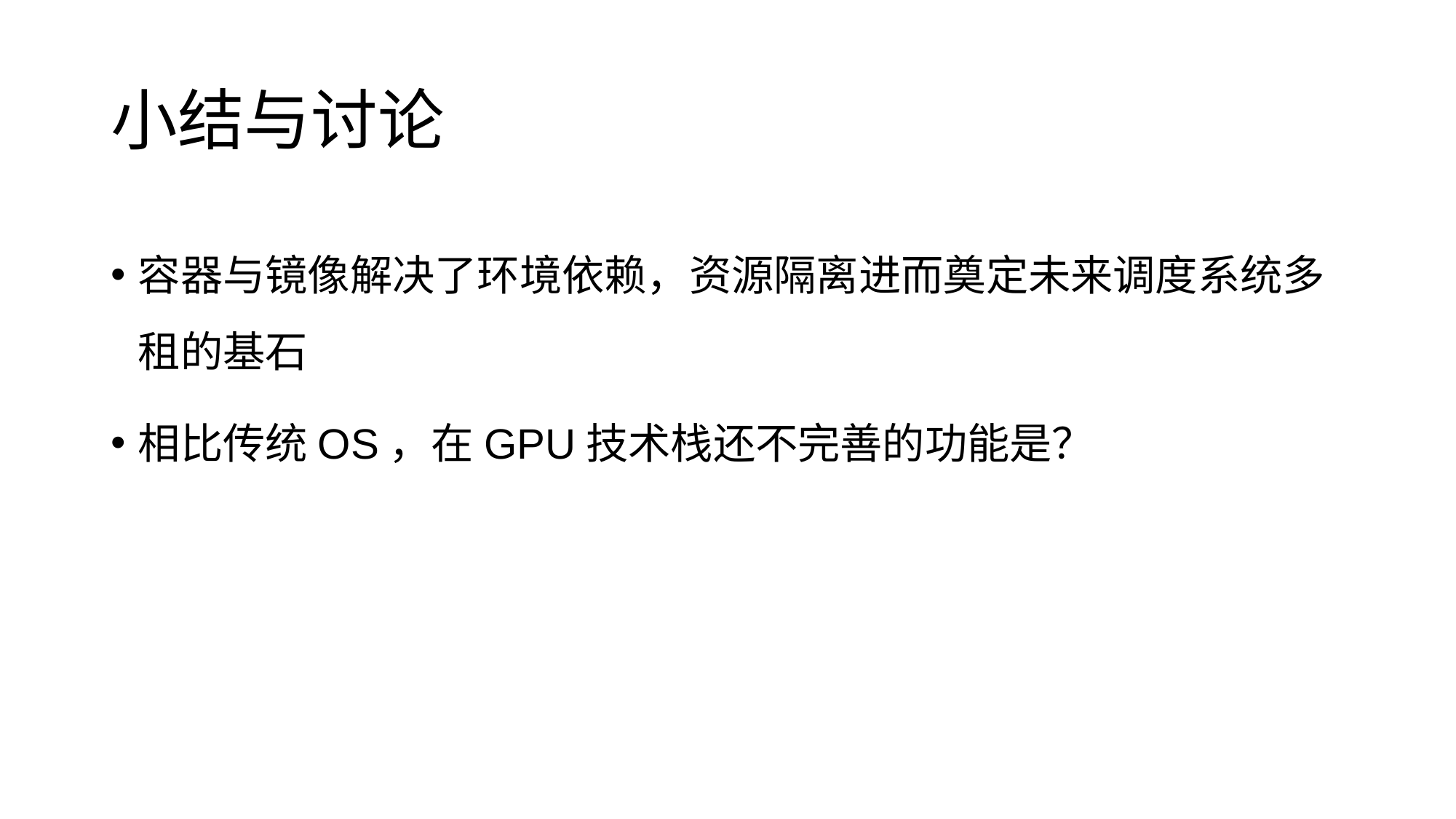

# 小结与讨论
容器与镜像解决了环境依赖，资源隔离进而奠定未来调度系统多租的基石
相比传统OS，在GPU技术栈还不完善的功能是？